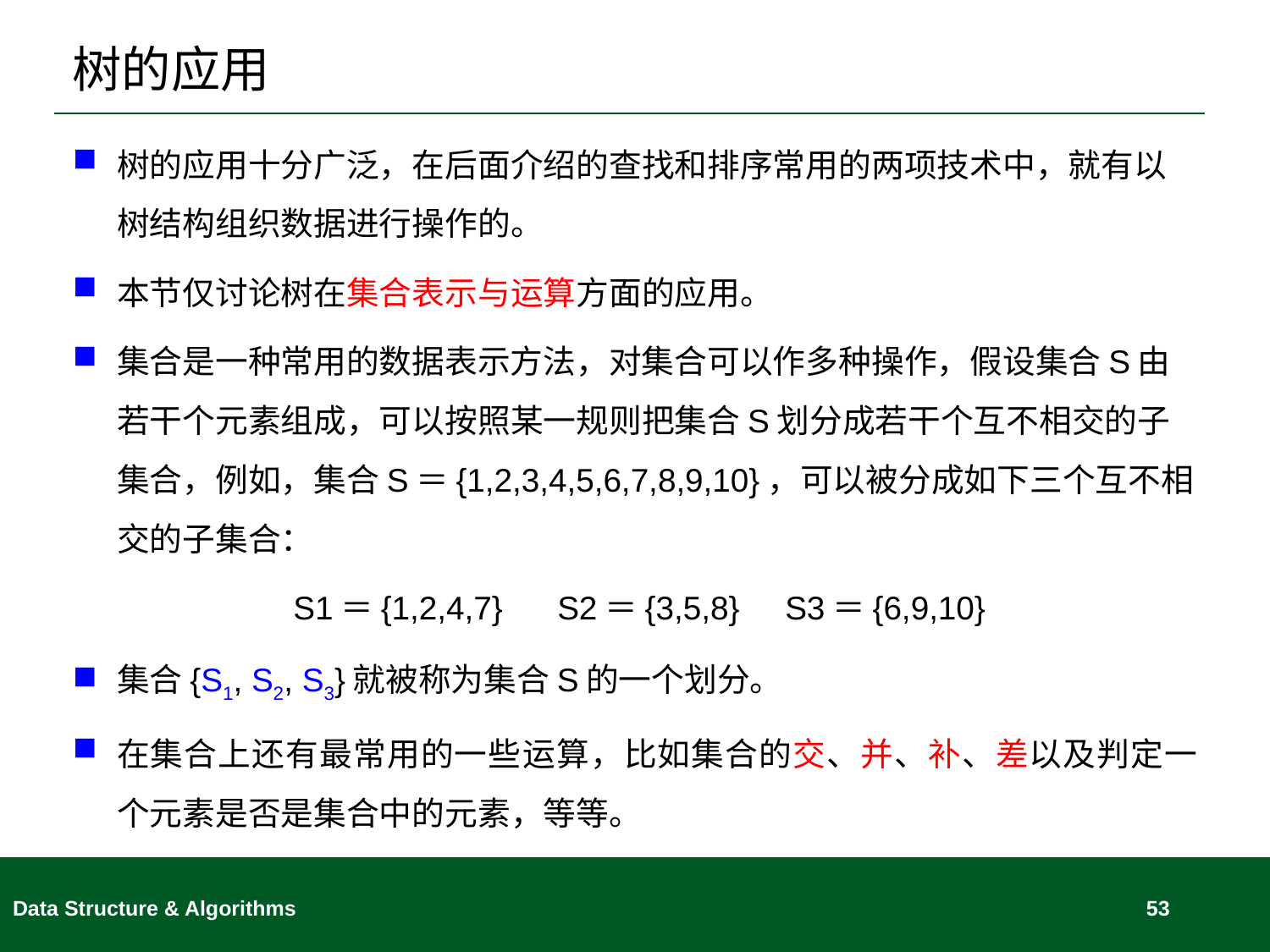

# 树的应用
树的应用十分广泛，在后面介绍的查找和排序常用的两项技术中，就有以树结构组织数据进行操作的。
本节仅讨论树在集合表示与运算方面的应用。
集合是一种常用的数据表示方法，对集合可以作多种操作，假设集合S由若干个元素组成，可以按照某一规则把集合S划分成若干个互不相交的子集合，例如，集合S＝{1,2,3,4,5,6,7,8,9,10}，可以被分成如下三个互不相交的子集合：
 S1＝{1,2,4,7}      S2＝{3,5,8}     S3＝{6,9,10}
集合{S1, S2, S3}就被称为集合S的一个划分。
在集合上还有最常用的一些运算，比如集合的交、并、补、差以及判定一个元素是否是集合中的元素，等等。

Data Structure & Algorithms
53